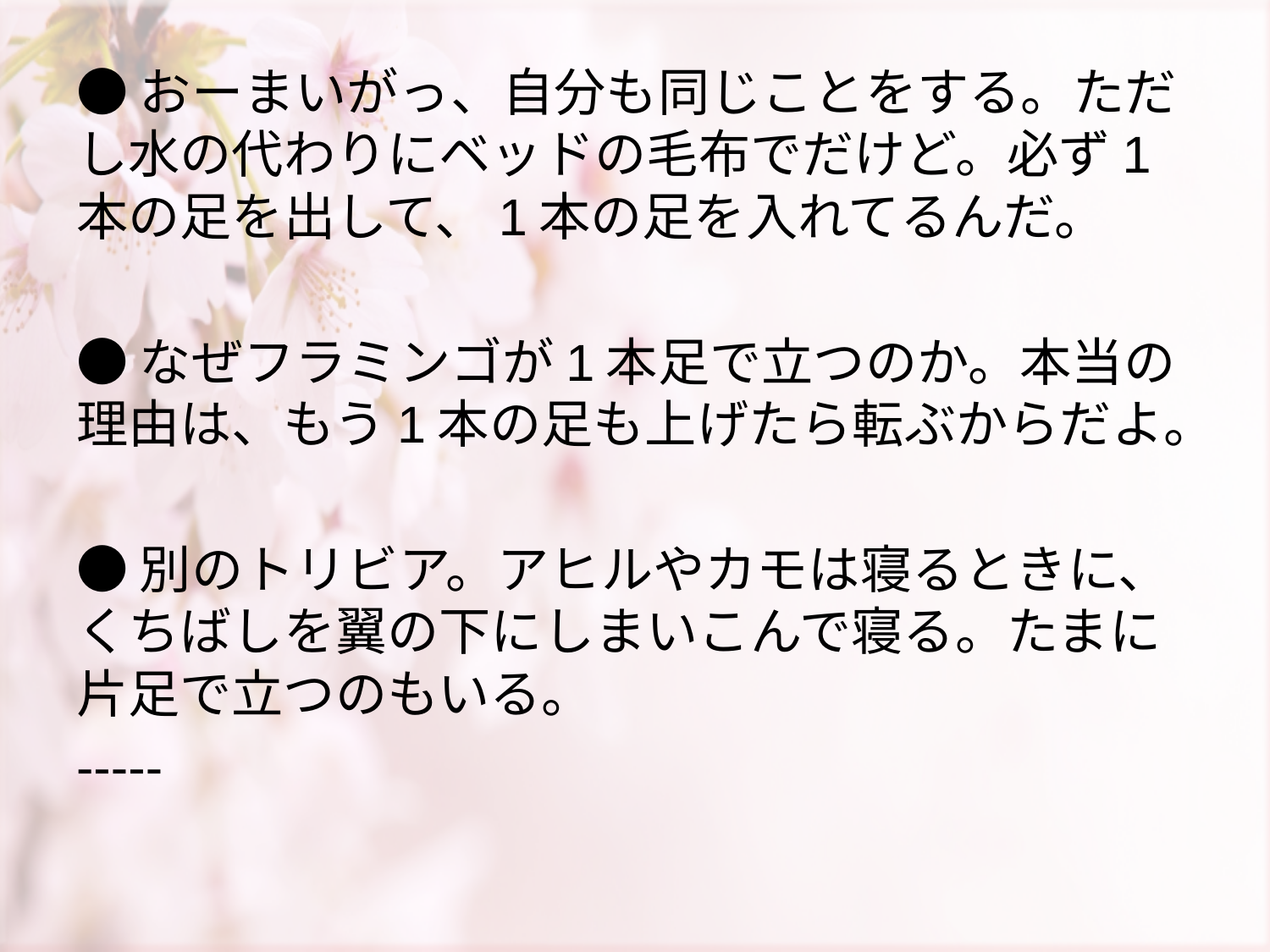

●おーまいがっ、自分も同じことをする。ただし水の代わりにベッドの毛布でだけど。必ず1本の足を出して、1本の足を入れてるんだ。

●なぜフラミンゴが1本足で立つのか。本当の理由は、もう1本の足も上げたら転ぶからだよ。

●別のトリビア。アヒルやカモは寝るときに、くちばしを翼の下にしまいこんで寝る。たまに片足で立つのもいる。
-----